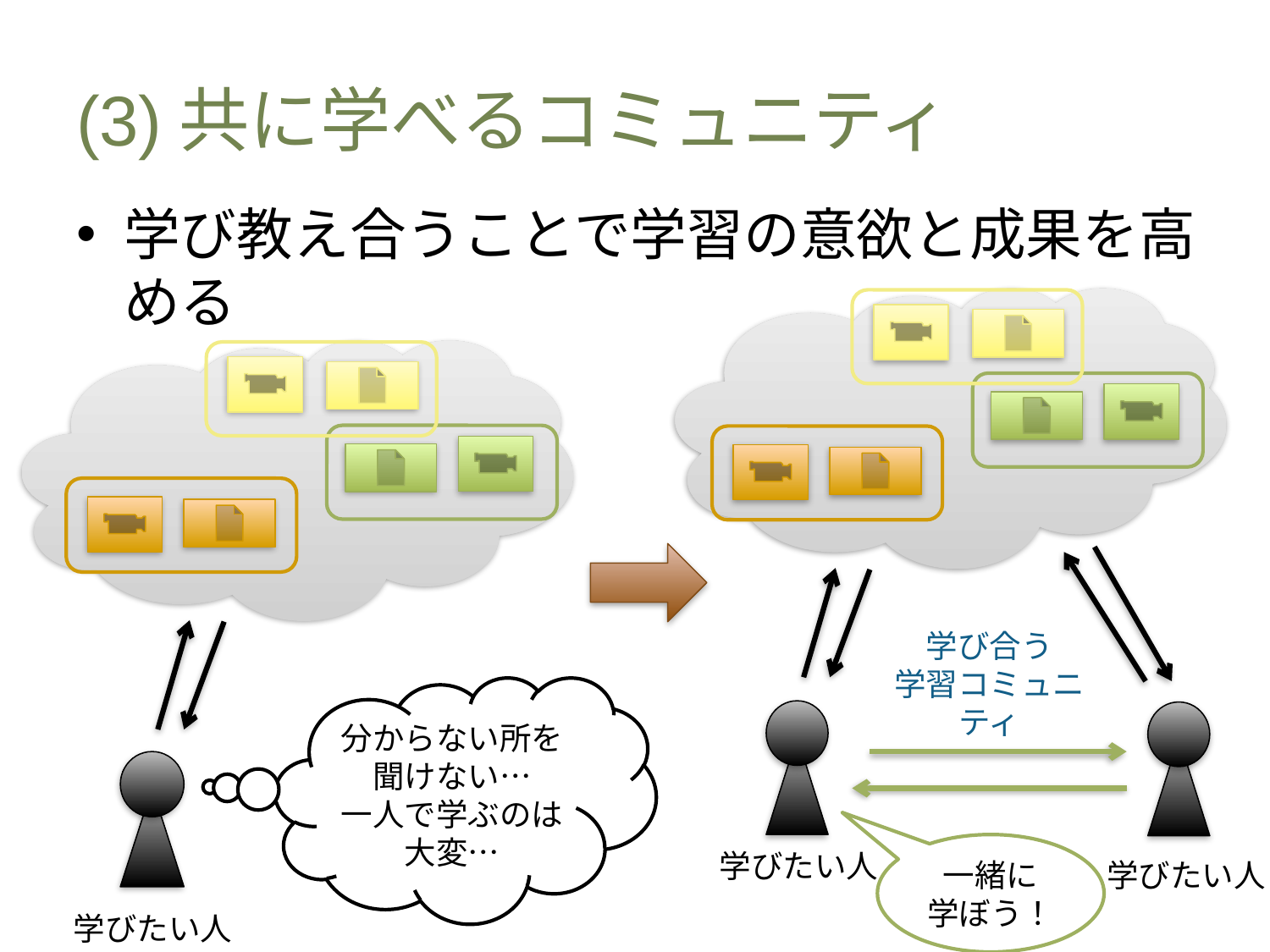

# (3)共に学べるコミュニティ
学び教え合うことで学習の意欲と成果を高める

学び合う
学習コミュニティ
分からない所を聞けない…
一人で学ぶのは大変…

一緒に
学ぼう！
学びたい人
学びたい人
学びたい人